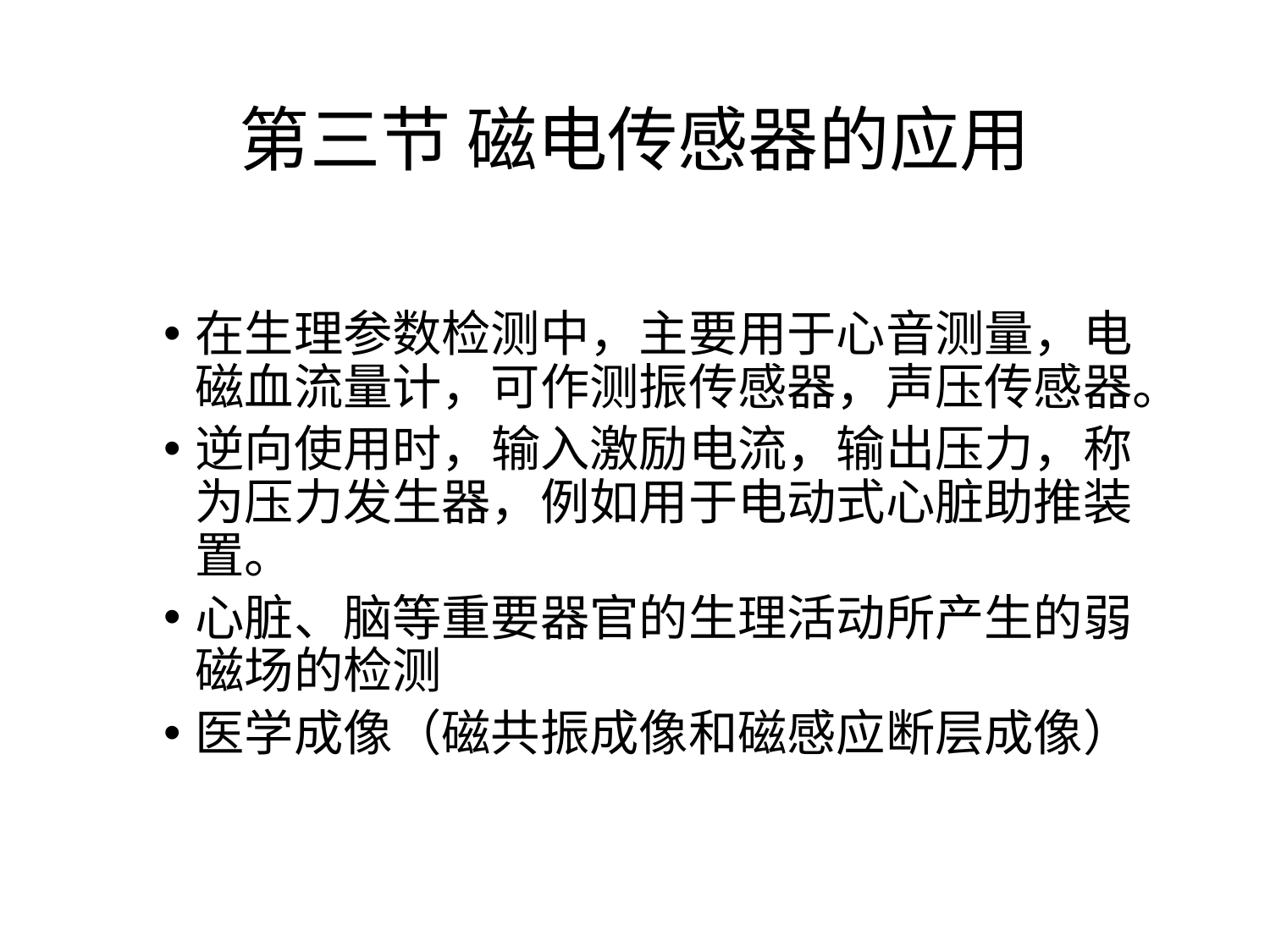

# 第三节 磁电传感器的应用

在生理参数检测中，主要用于心音测量，电磁血流量计，可作测振传感器，声压传感器。
逆向使用时，输入激励电流，输出压力，称为压力发生器，例如用于电动式心脏助推装置。
心脏、脑等重要器官的生理活动所产生的弱磁场的检测
医学成像（磁共振成像和磁感应断层成像）